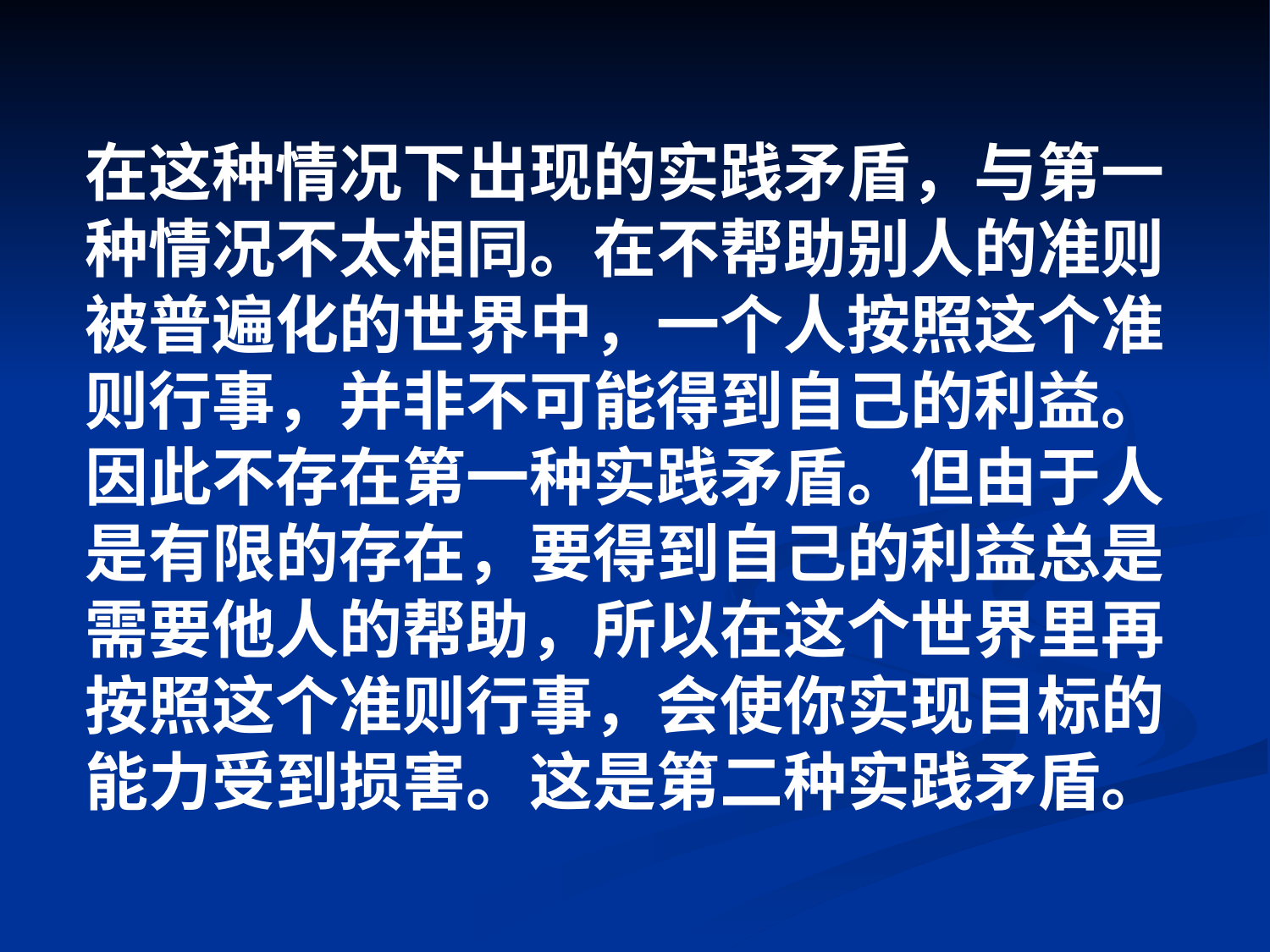

在这种情况下出现的实践矛盾，与第一
种情况不太相同。在不帮助别人的准则
被普遍化的世界中，一个人按照这个准
则行事，并非不可能得到自己的利益。
因此不存在第一种实践矛盾。但由于人
是有限的存在，要得到自己的利益总是
需要他人的帮助，所以在这个世界里再
按照这个准则行事，会使你实现目标的
能力受到损害。这是第二种实践矛盾。